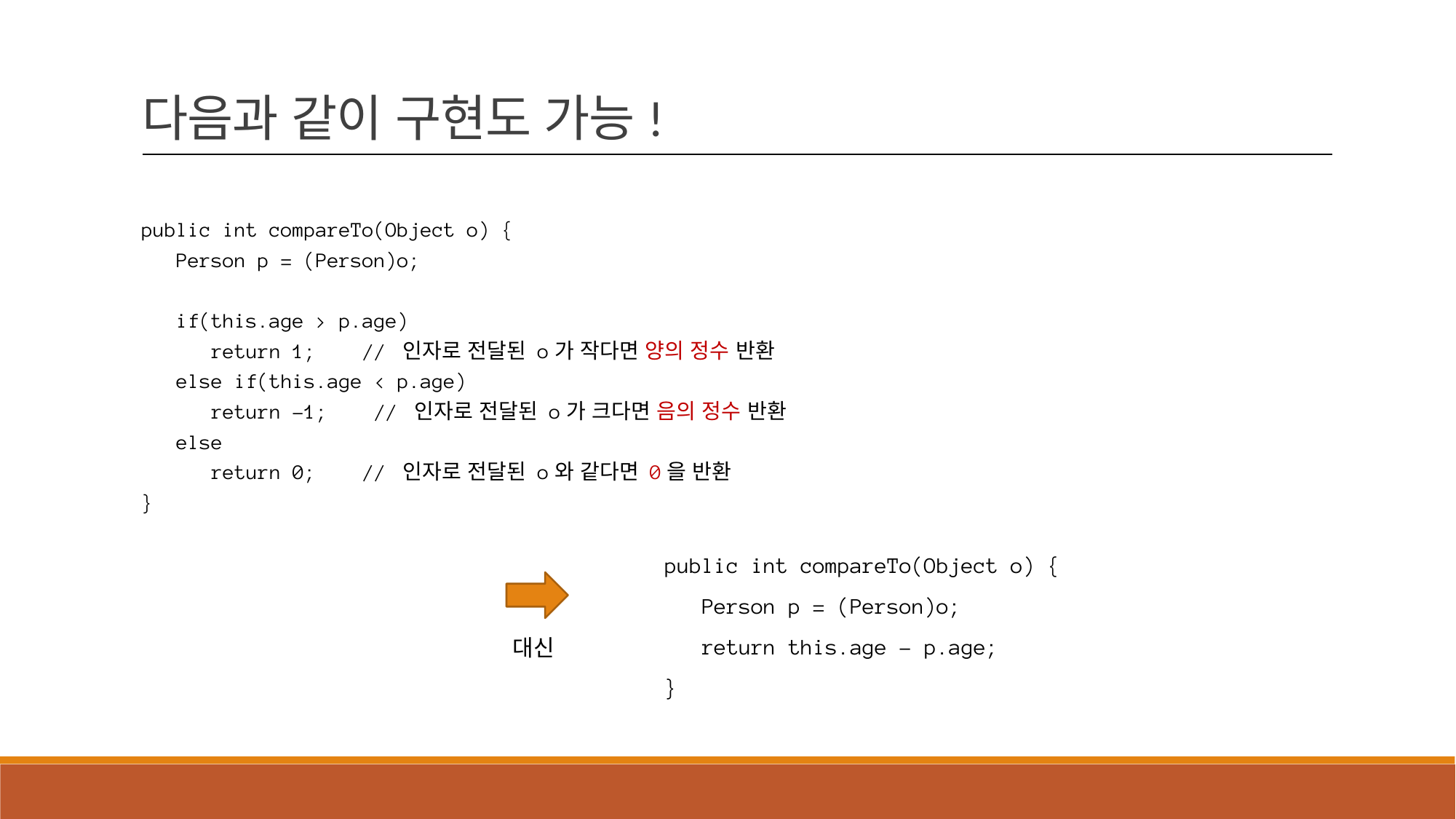

다음과 같이 구현도 가능!
public int compareTo(Object o) {
   Person p = (Person)o;

   if(this.age > p.age)
      return 1;    // 인자로 전달된 o가 작다면 양의 정수 반환
   else if(this.age < p.age)
      return -1;    // 인자로 전달된 o가 크다면 음의 정수 반환
   else
      return 0;    // 인자로 전달된 o와 같다면 0을 반환
}
public int compareTo(Object o) {
   Person p = (Person)o;
   return this.age - p.age;
}

대신